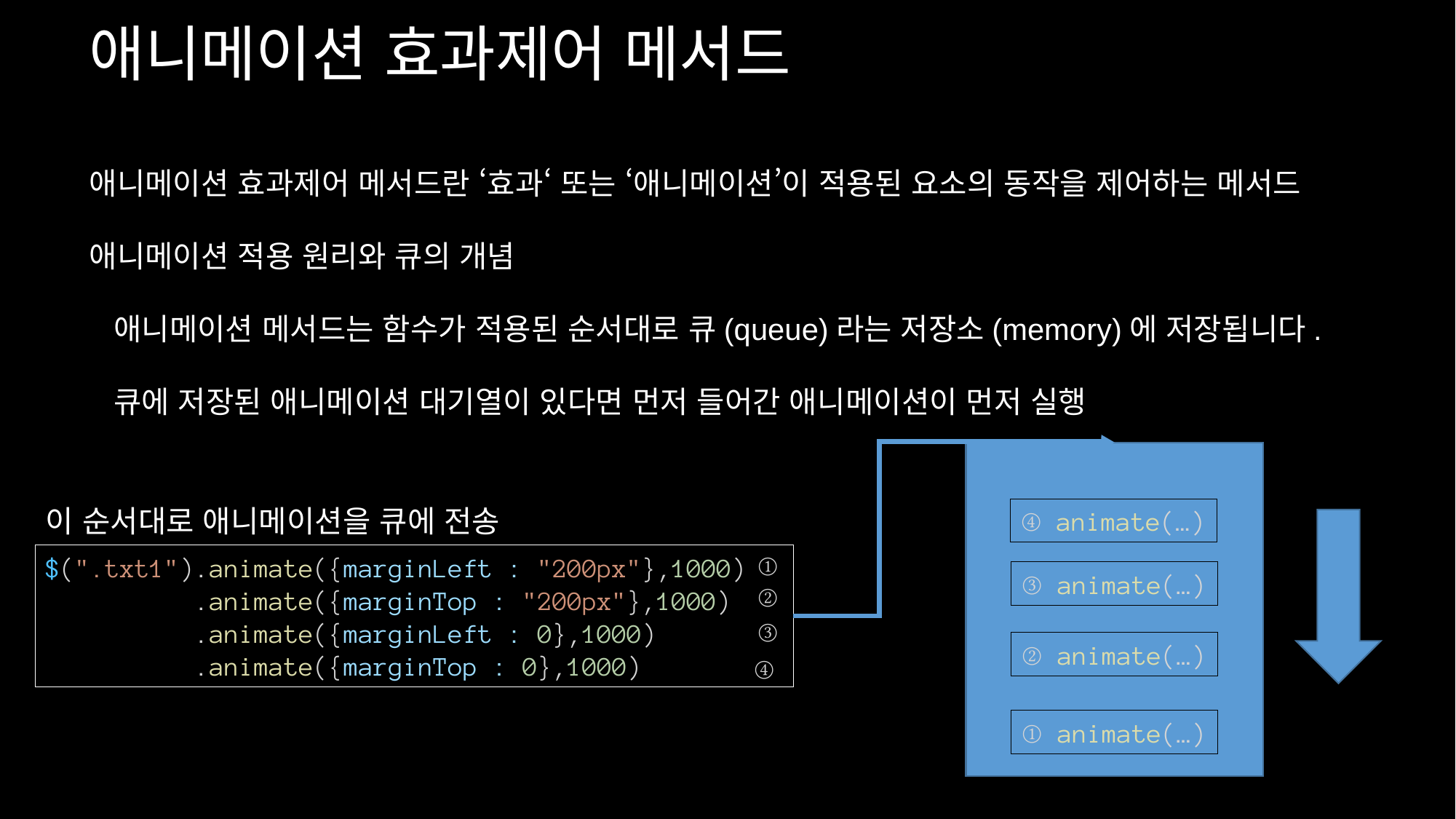

애니메이션 효과제어 메서드
애니메이션 효과제어 메서드란 ‘효과‘ 또는 ‘애니메이션’이 적용된 요소의 동작을 제어하는 메서드
애니메이션 적용 원리와 큐의 개념
  애니메이션 메서드는 함수가 적용된 순서대로 큐(queue)라는 저장소(memory)에 저장됩니다.
  큐에 저장된 애니메이션 대기열이 있다면 먼저 들어간 애니메이션이 먼저 실행

이 순서대로 애니메이션을 큐에 전송
④ animate(…)

①
$(".txt1").animate({marginLeft : "200px"},1000)
          .animate({marginTop : "200px"},1000)
          .animate({marginLeft : 0},1000)
          .animate({marginTop : 0},1000)
②
③
④
③ animate(…)
② animate(…)
① animate(…)